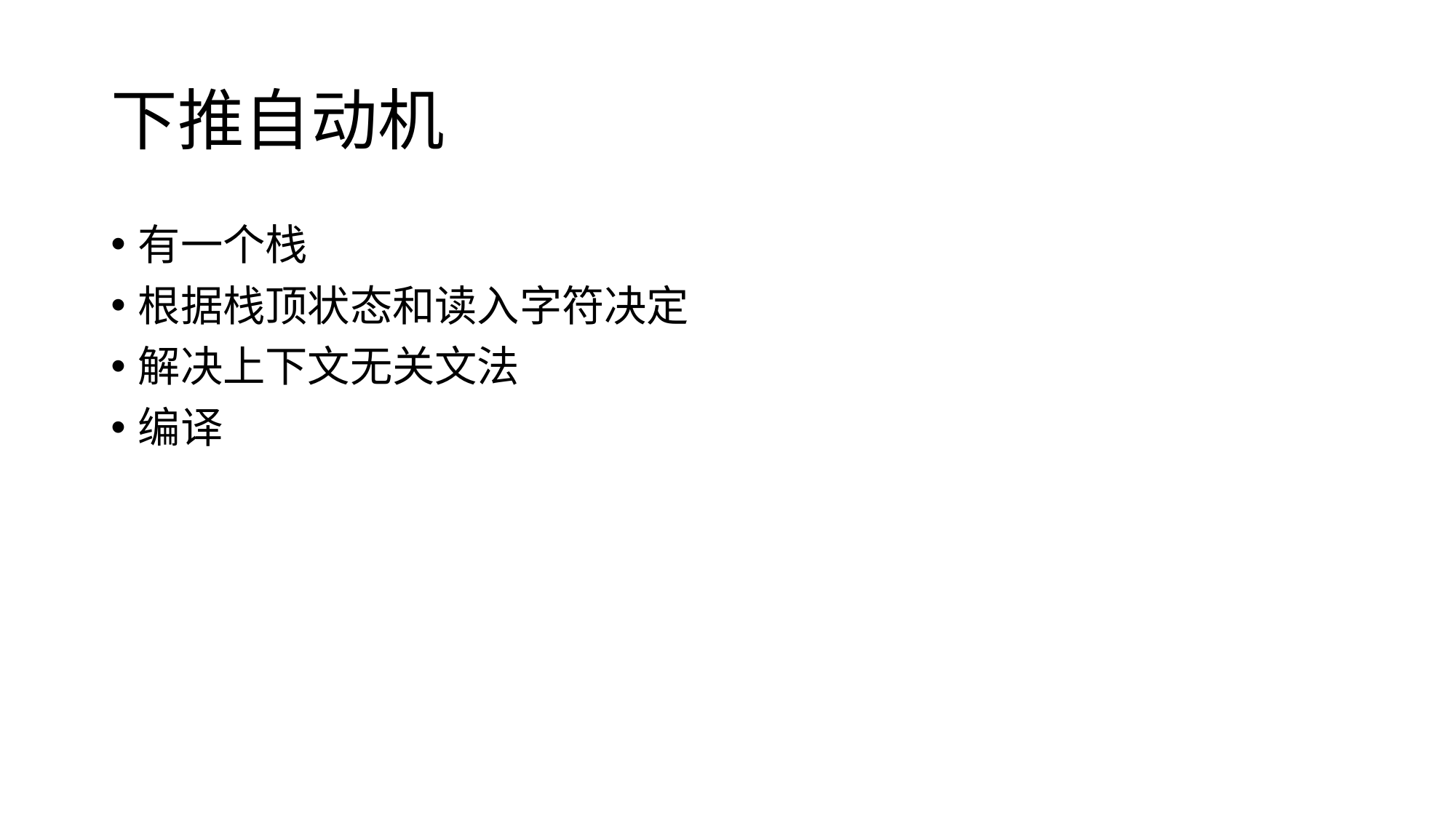

# 下推自动机
有一个栈
根据栈顶状态和读入字符决定
解决上下文无关文法
编译